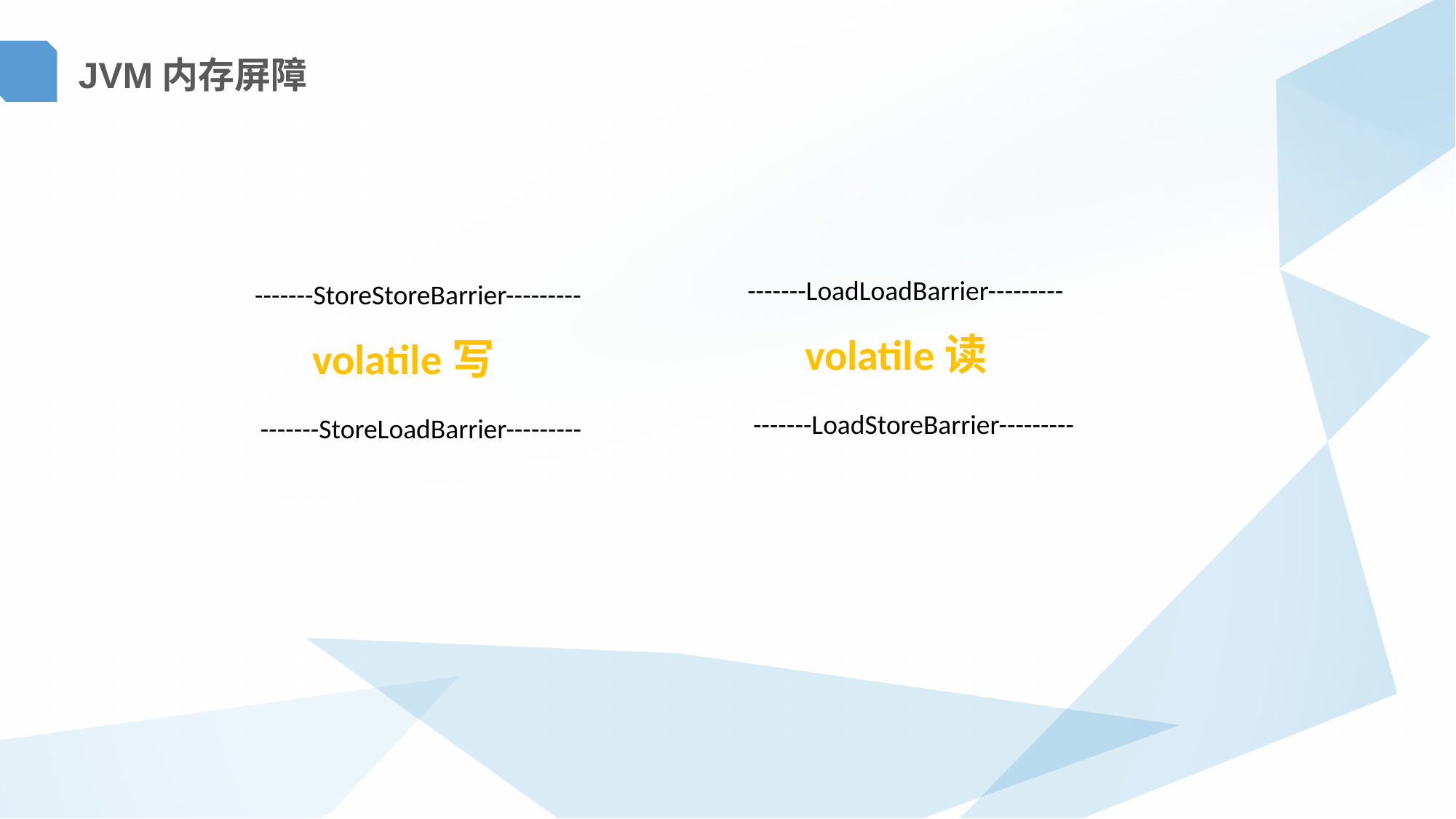

JVM内存屏障
-------LoadLoadBarrier---------
-------StoreStoreBarrier---------
volatile读
volatile写
-------LoadStoreBarrier---------
-------StoreLoadBarrier---------